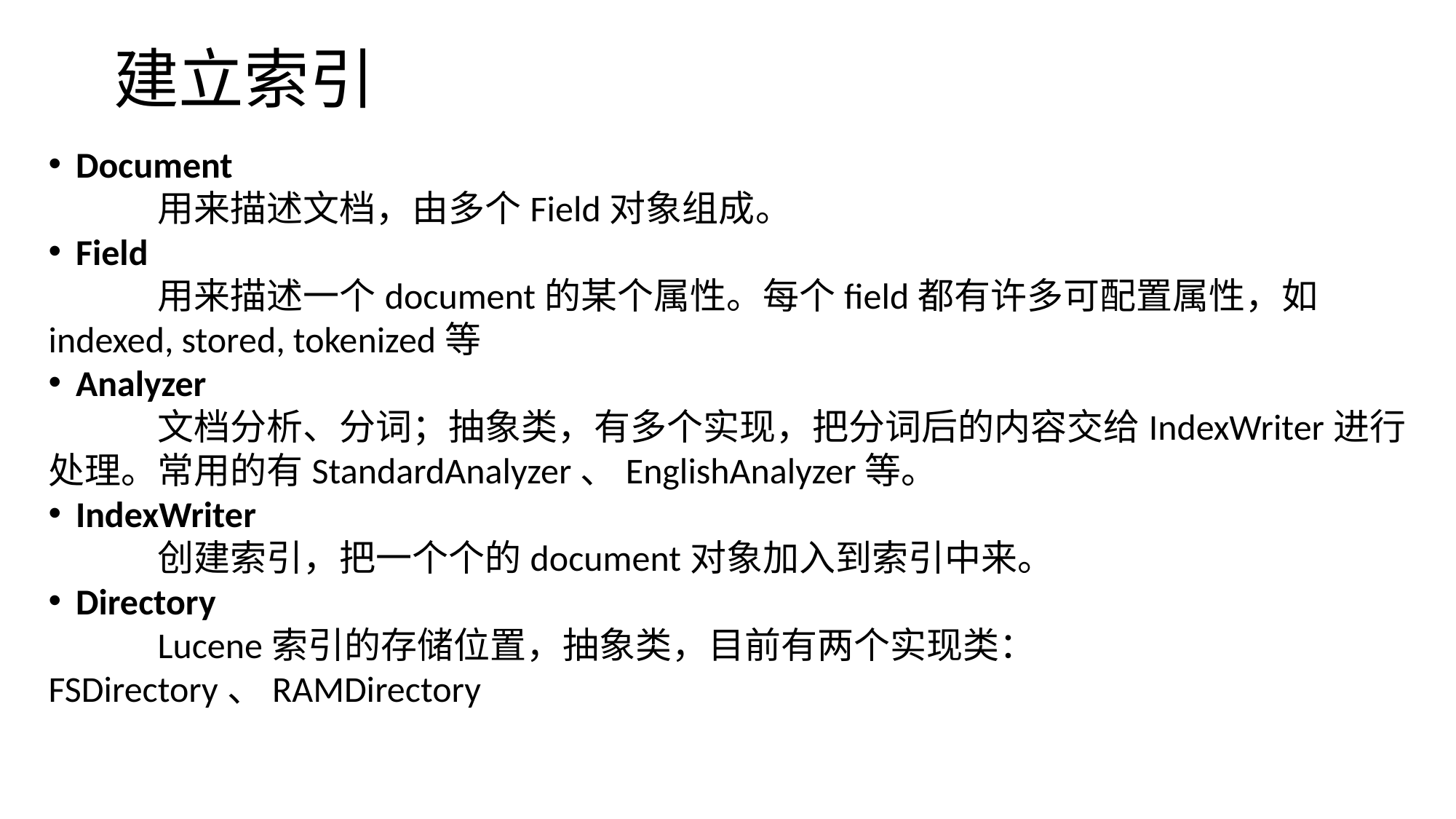

# 建立索引
Document
	用来描述文档，由多个Field对象组成。
Field
	用来描述一个document的某个属性。每个field都有许多可配置属性，如indexed, stored, tokenized等
Analyzer
	文档分析、分词；抽象类，有多个实现，把分词后的内容交给IndexWriter进行处理。常用的有StandardAnalyzer、EnglishAnalyzer等。
IndexWriter
	创建索引，把一个个的document对象加入到索引中来。
Directory
	Lucene索引的存储位置，抽象类，目前有两个实现类：FSDirectory、RAMDirectory